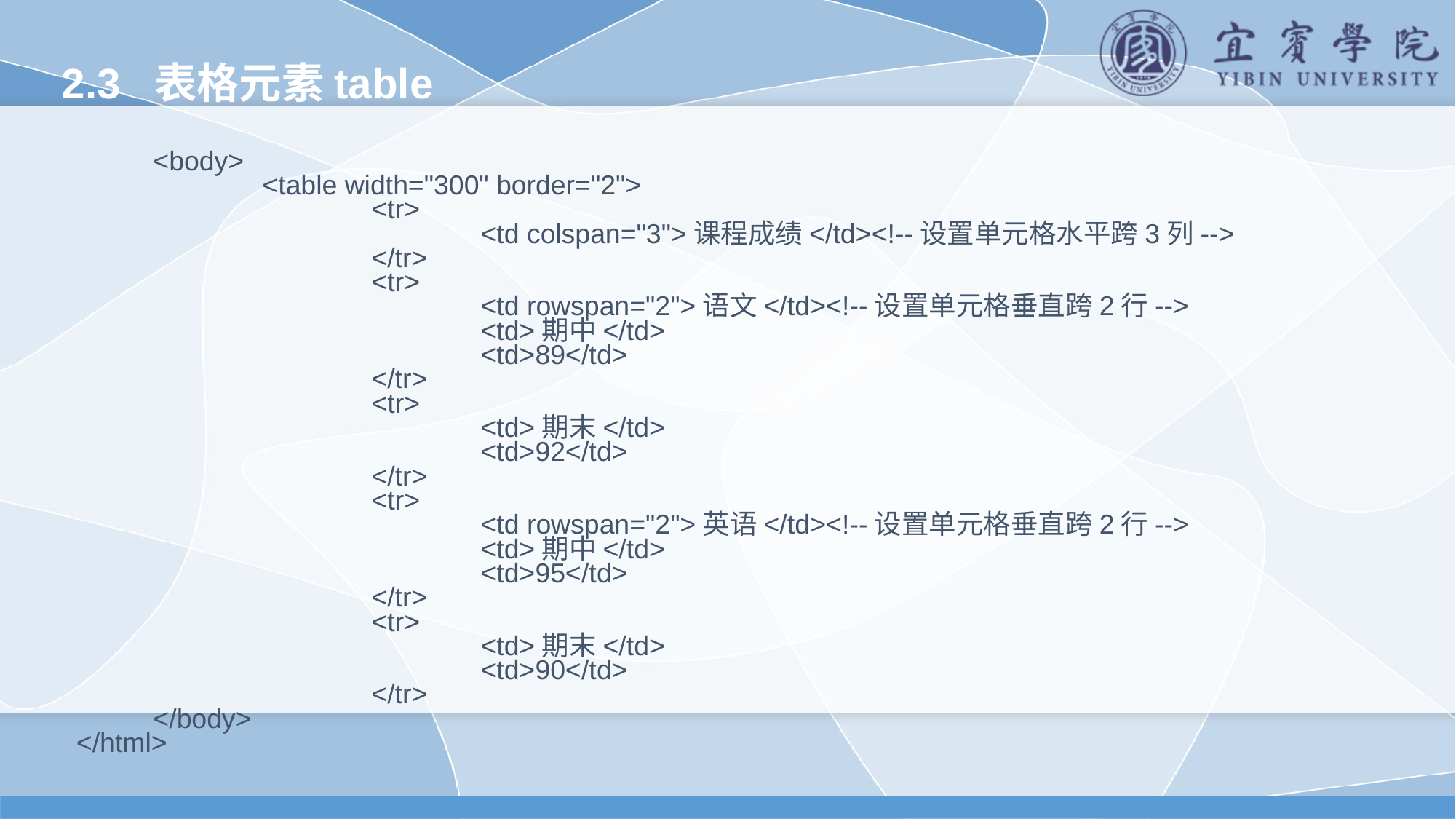

2.3  表格元素table
	<body>
		<table width="300" border="2">
			<tr>
				<td colspan="3">课程成绩</td><!--设置单元格水平跨3列-->
			</tr>
			<tr>
				<td rowspan="2">语文</td><!--设置单元格垂直跨2行-->
				<td>期中</td>
				<td>89</td>
			</tr>
			<tr>
				<td>期末</td>
				<td>92</td>
			</tr>
			<tr>
				<td rowspan="2">英语</td><!--设置单元格垂直跨2行-->
				<td>期中</td>
				<td>95</td>
			</tr>
			<tr>
				<td>期末</td>
				<td>90</td>
			</tr>
	</body>
</html>